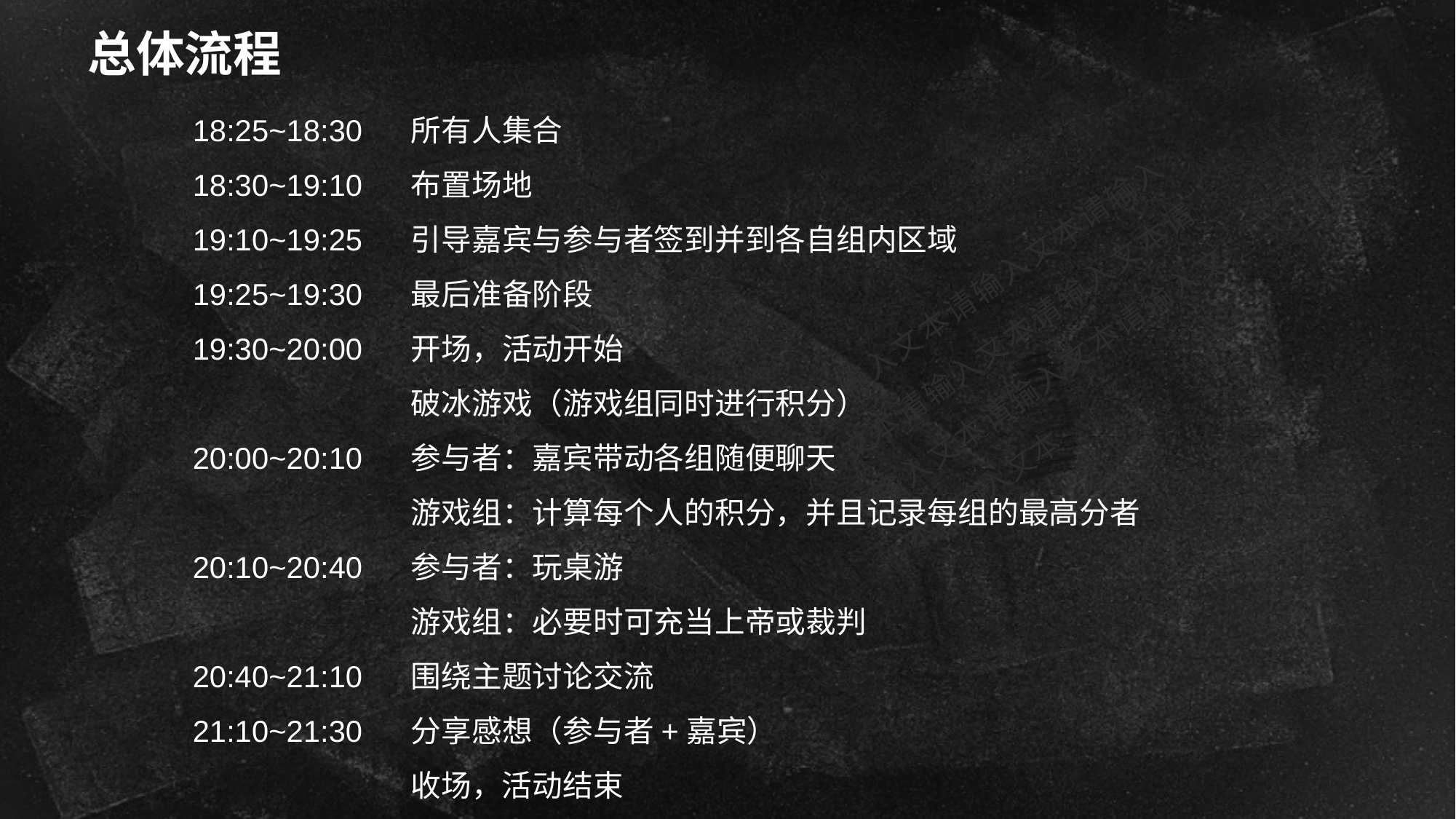

总体流程
18:25~18:30	所有人集合
18:30~19:10	布置场地
19:10~19:25	引导嘉宾与参与者签到并到各自组内区域
19:25~19:30	最后准备阶段
19:30~20:00	开场，活动开始
		破冰游戏（游戏组同时进行积分）
20:00~20:10	参与者：嘉宾带动各组随便聊天
		游戏组：计算每个人的积分，并且记录每组的最高分者
20:10~20:40	参与者：玩桌游
		游戏组：必要时可充当上帝或裁判
20:40~21:10	围绕主题讨论交流
21:10~21:30	分享感想（参与者+嘉宾）
		收场，活动结束
请输入文本请输入文本请输入文本请输入文本请输入文本请输入文本请输入文本请输入文本请输入文本